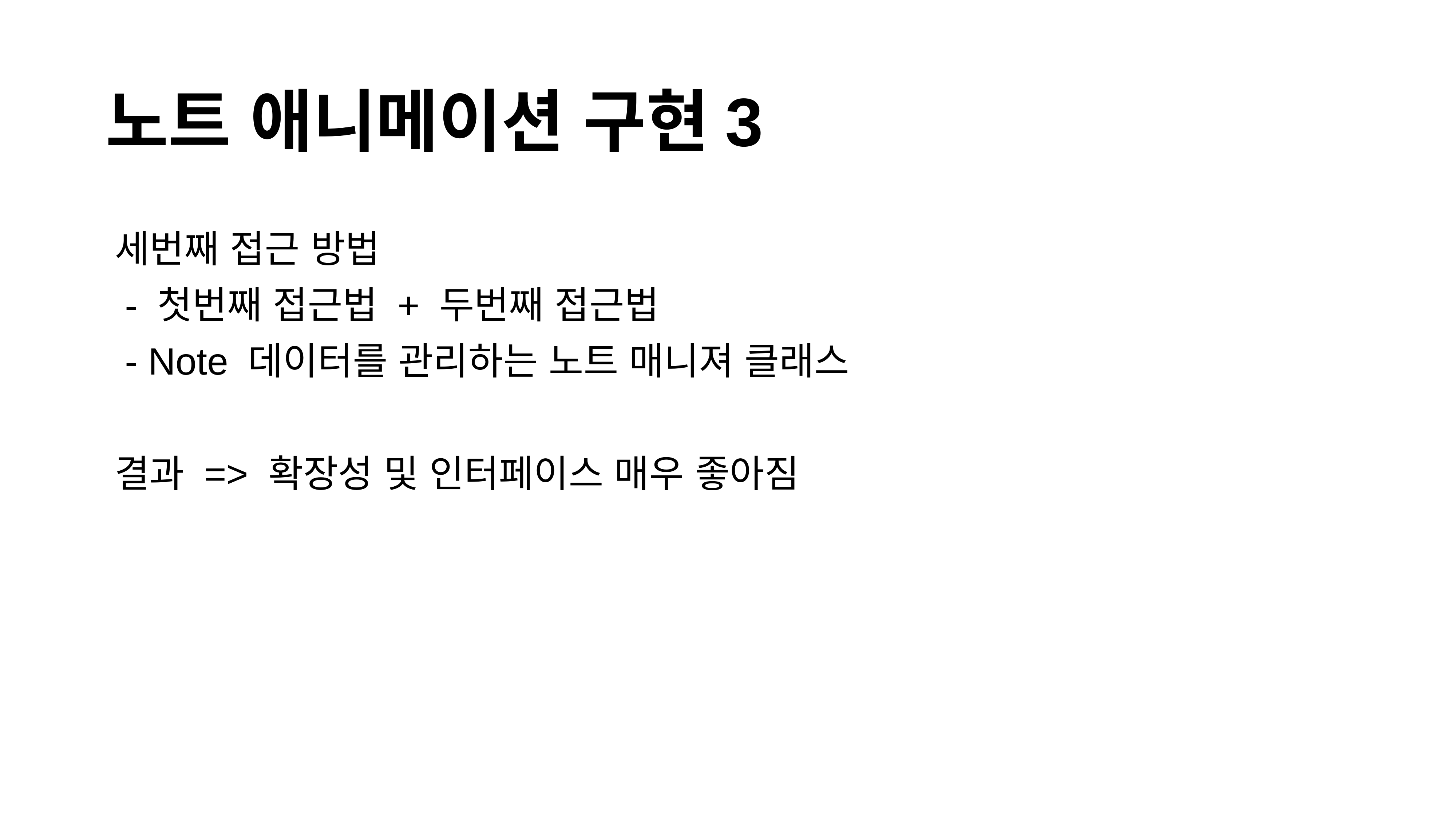

노트 애니메이션 구현3

세번째 접근 방법
 - 첫번째 접근법 + 두번째 접근법
 - Note 데이터를 관리하는 노트 매니져 클래스

결과 => 확장성 및 인터페이스 매우 좋아짐